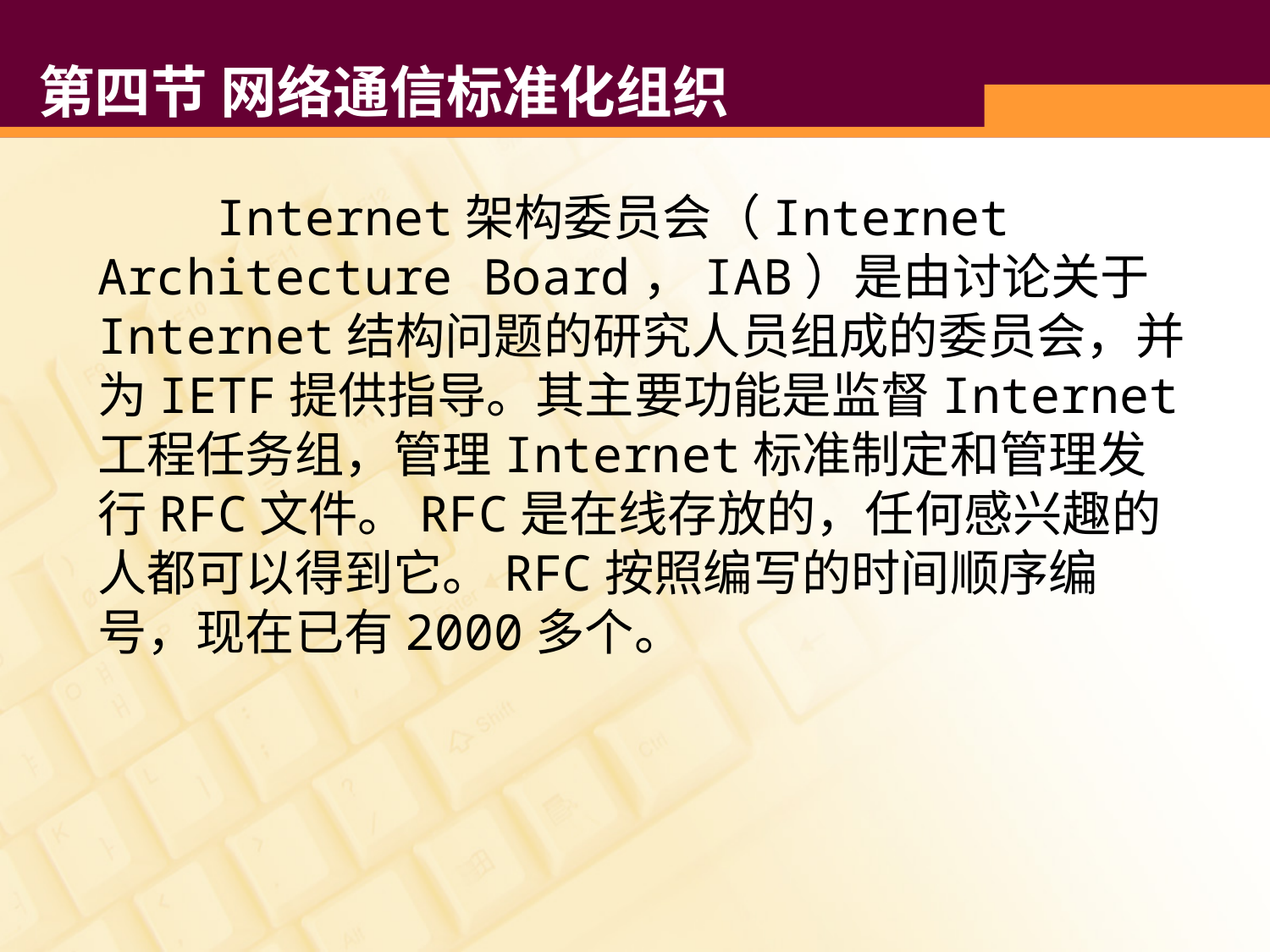

# 第四节 网络通信标准化组织
    Internet架构委员会（Internet Architecture Board，IAB）是由讨论关于Internet结构问题的研究人员组成的委员会，并为IETF提供指导。其主要功能是监督Internet工程任务组，管理Internet标准制定和管理发行RFC文件。RFC是在线存放的，任何感兴趣的人都可以得到它。RFC按照编写的时间顺序编号，现在已有2000多个。